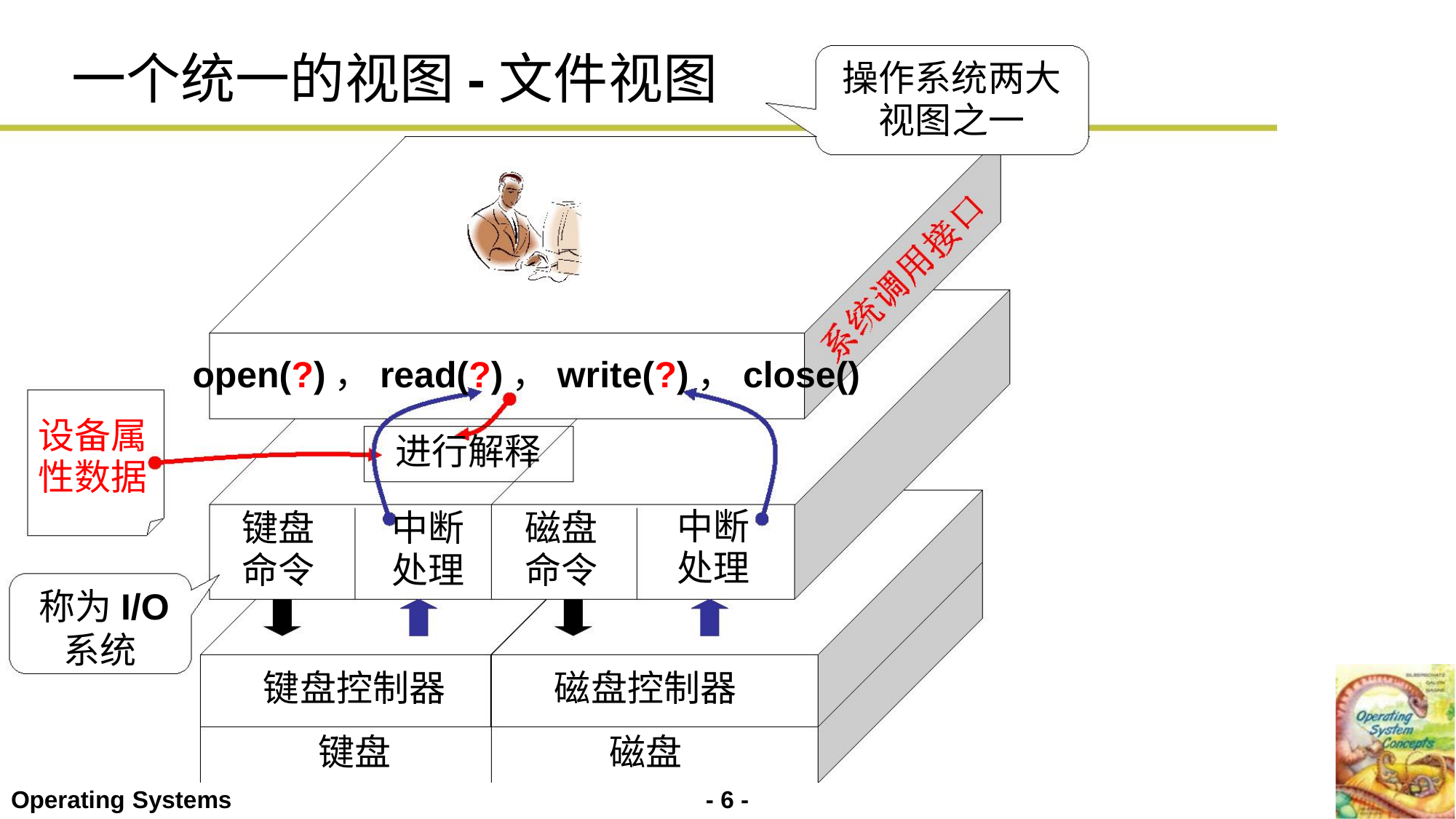

一个统一的视图-文件视图
操作系统两大
视图之一
open(?)，read(?)，write(?)，close()
设备属
性数据
进行解释
中断
处理
键盘 中断 磁盘
命令 处理 命令
称为I/O
系统

键盘控制器
键盘
磁盘控制器
磁盘
- 6 -
Operating Systems